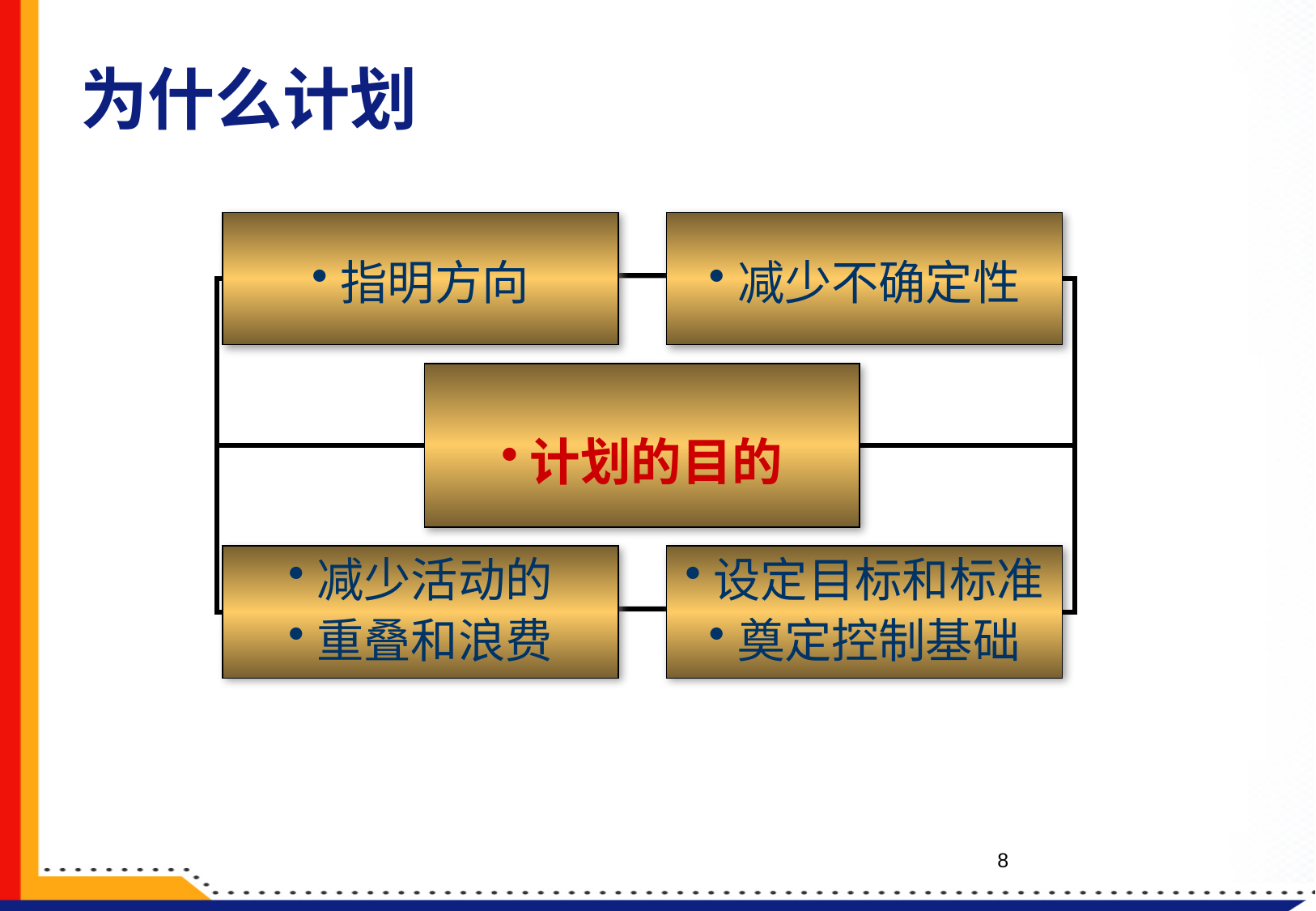

为什么计划
指明方向
减少不确定性

计划的目的
减少活动的
重叠和浪费
设定目标和标准
奠定控制基础

8